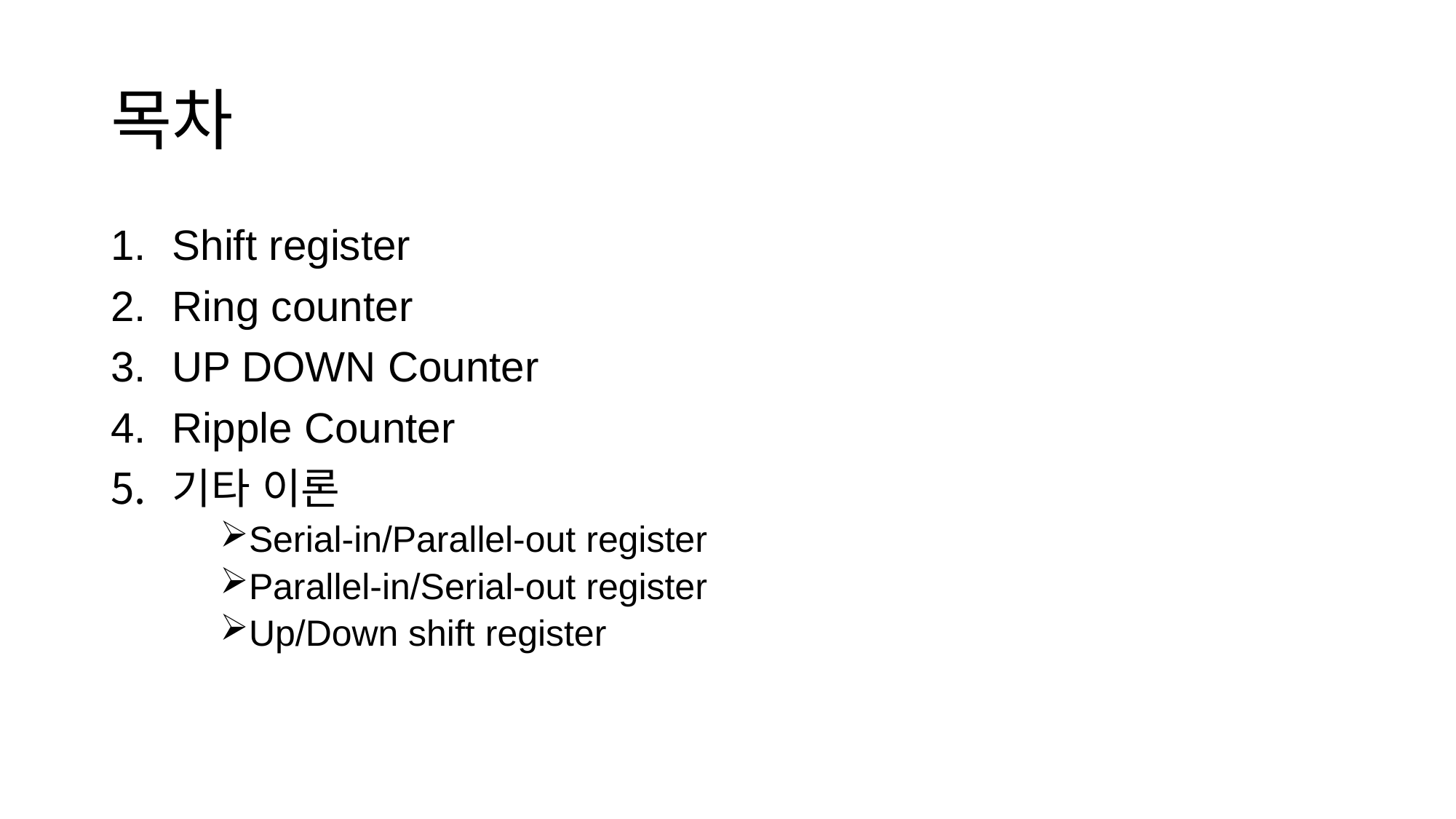

# 목차
Shift register
Ring counter
UP DOWN Counter
Ripple Counter
기타 이론
Serial-in/Parallel-out register
Parallel-in/Serial-out register
Up/Down shift register